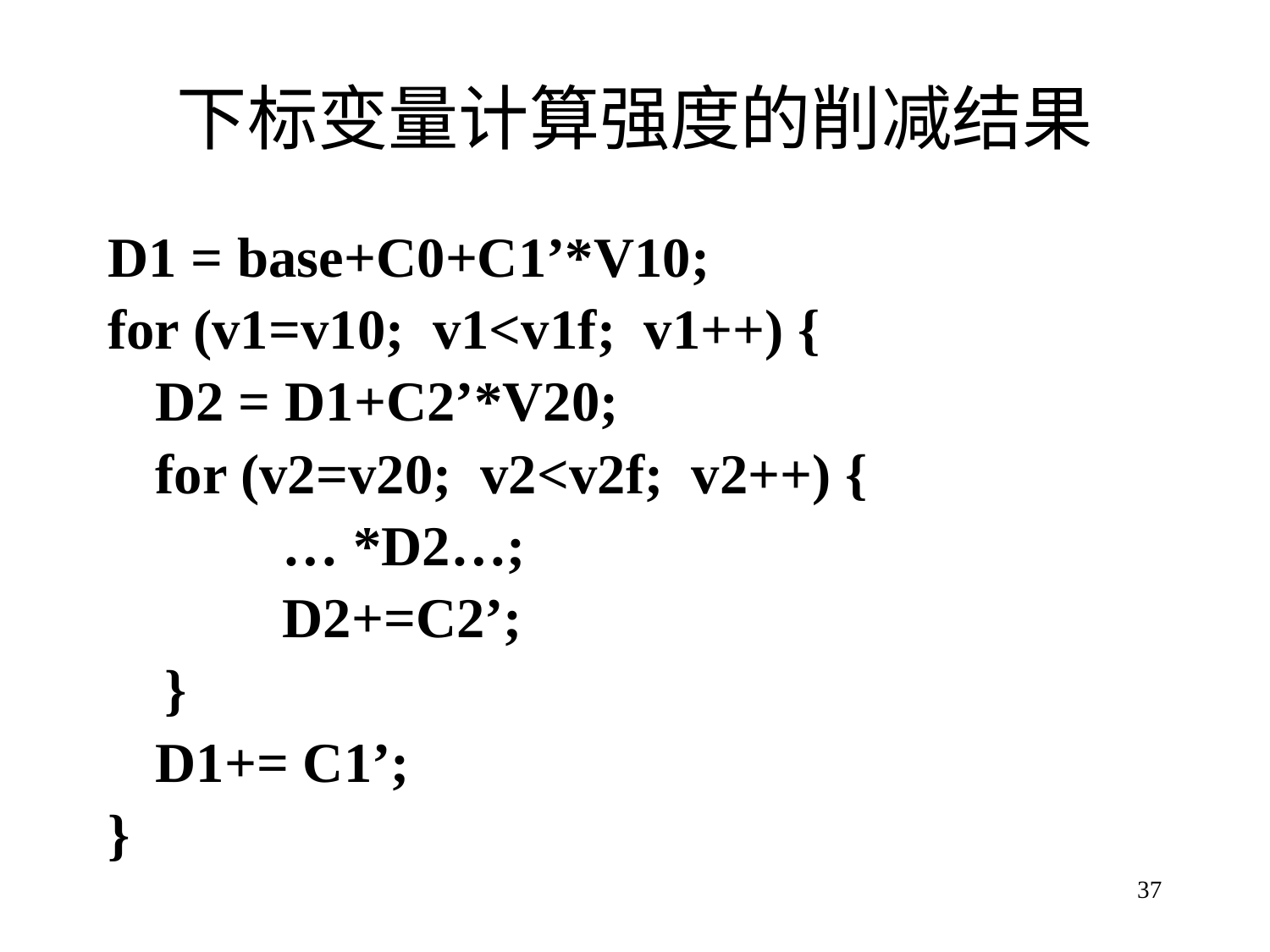

# 下标变量计算强度的削减结果
D1 = base+C0+C1’*V10;
for (v1=v10;  v1<v1f;  v1++) {
	D2 = D1+C2’*V20;
	for (v2=v20;  v2<v2f;  v2++) {
		… *D2…;
		D2+=C2’;
    }
	D1+= C1’;
}
37